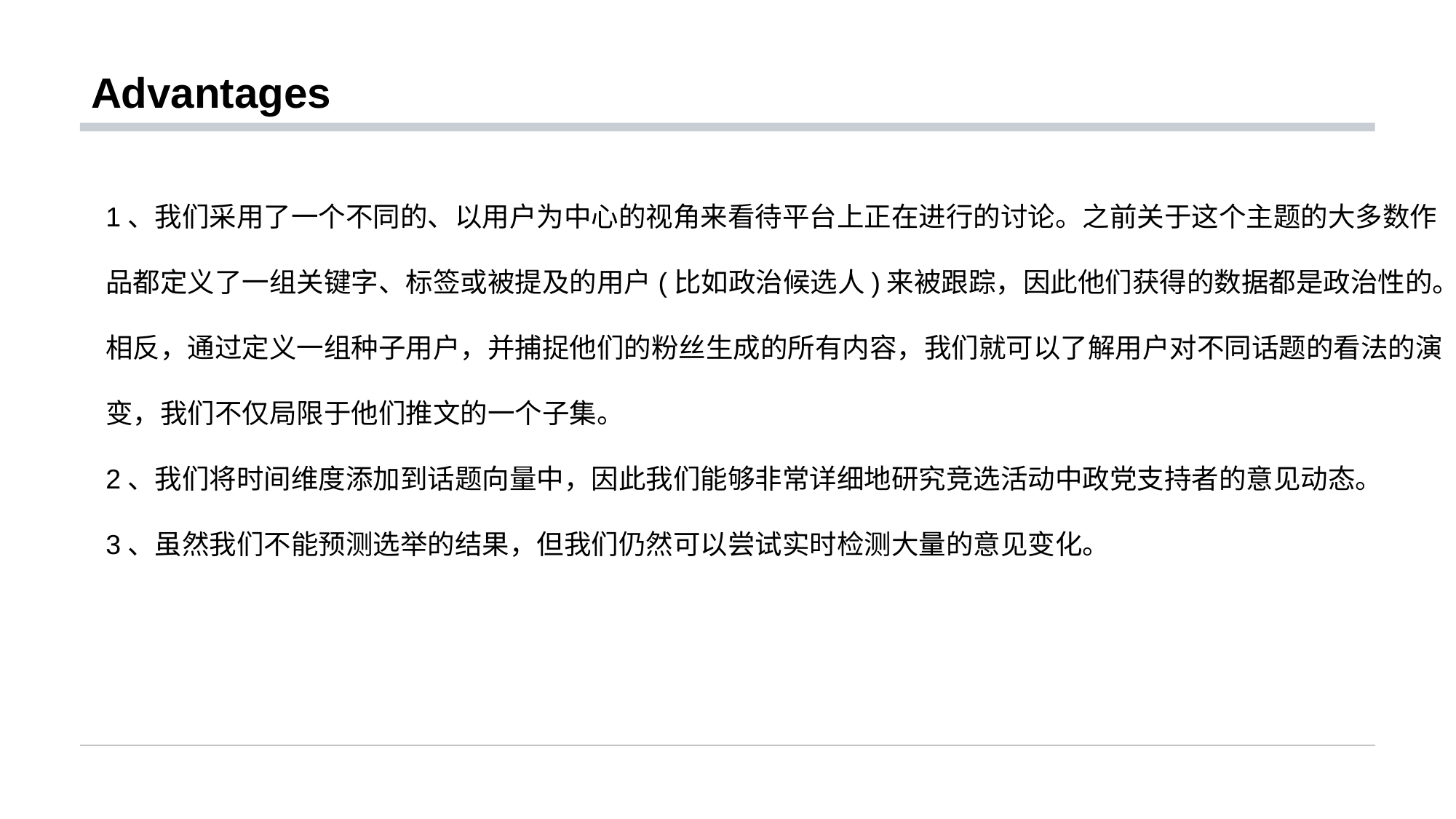

# Advantages
1、我们采用了一个不同的、以用户为中心的视角来看待平台上正在进行的讨论。之前关于这个主题的大多数作品都定义了一组关键字、标签或被提及的用户(比如政治候选人)来被跟踪，因此他们获得的数据都是政治性的。相反，通过定义一组种子用户，并捕捉他们的粉丝生成的所有内容，我们就可以了解用户对不同话题的看法的演变，我们不仅局限于他们推文的一个子集。
2、我们将时间维度添加到话题向量中，因此我们能够非常详细地研究竞选活动中政党支持者的意见动态。
3、虽然我们不能预测选举的结果，但我们仍然可以尝试实时检测大量的意见变化。